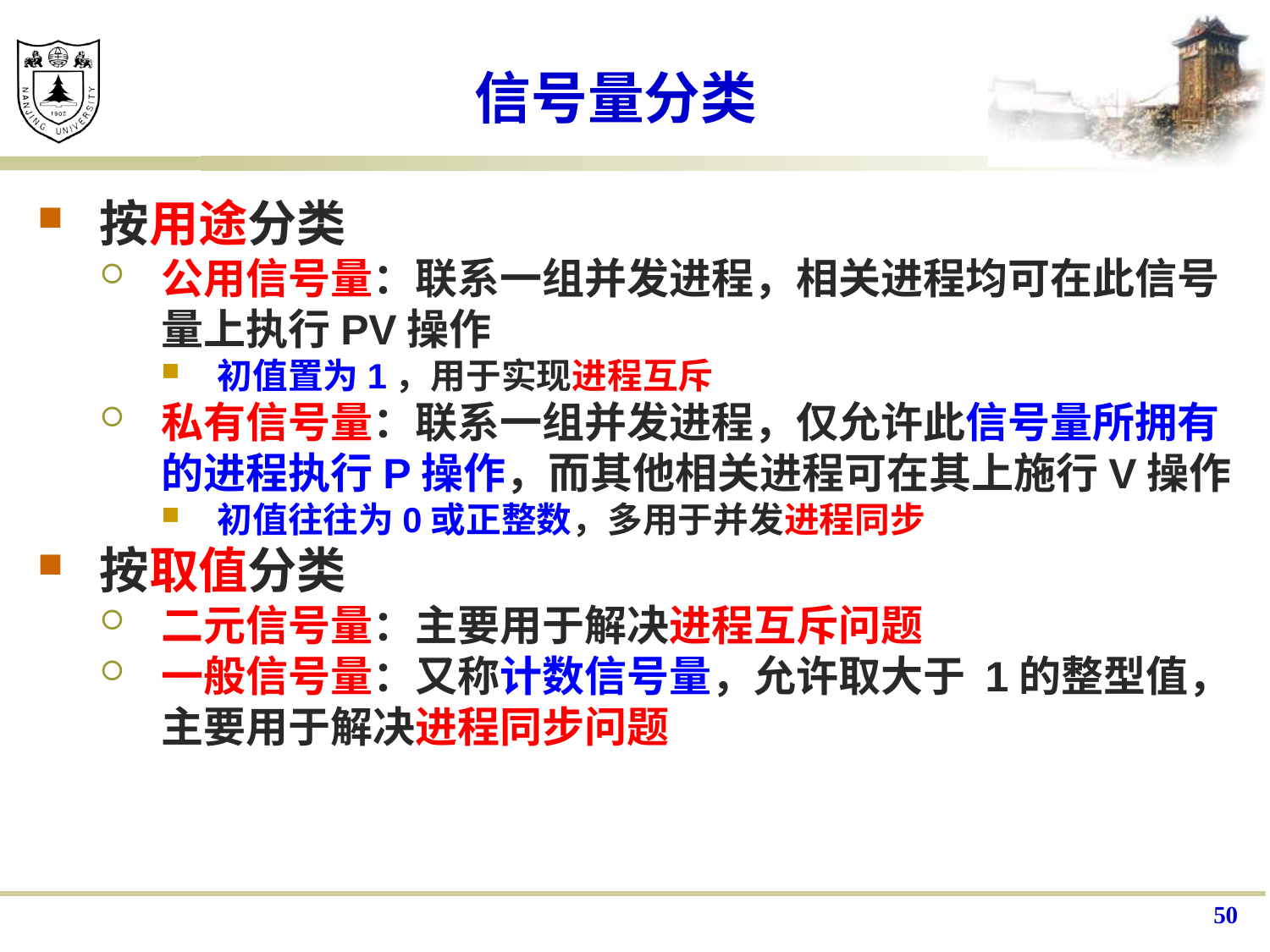

# 信号量分类
按用途分类
公用信号量：联系一组并发进程，相关进程均可在此信号量上执行PV操作
初值置为1，用于实现进程互斥
私有信号量：联系一组并发进程，仅允许此信号量所拥有的进程执行P操作，而其他相关进程可在其上施行V操作
初值往往为0或正整数，多用于并发进程同步
按取值分类
二元信号量：主要用于解决进程互斥问题
一般信号量：又称计数信号量，允许取大于 1的整型值，主要用于解决进程同步问题
50